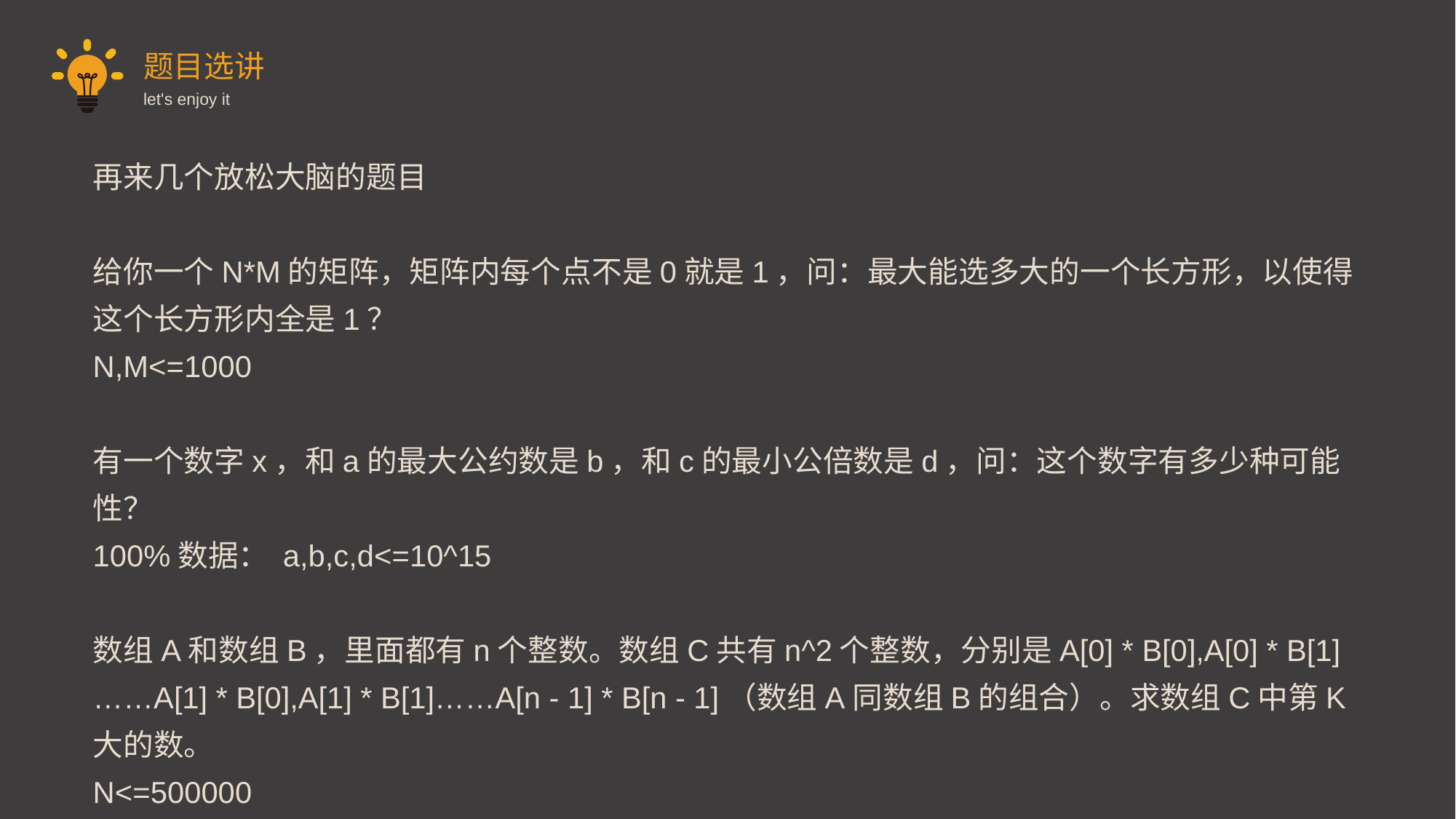

题目选讲
let's enjoy it
再来几个放松大脑的题目

给你一个N*M的矩阵，矩阵内每个点不是0就是1，问：最大能选多大的一个长方形，以使得这个长方形内全是1？
N,M<=1000

有一个数字x，和a的最大公约数是b，和c的最小公倍数是d，问：这个数字有多少种可能性？
100%数据： a,b,c,d<=10^15

数组A和数组B，里面都有n个整数。数组C共有n^2个整数，分别是A[0] * B[0],A[0] * B[1] ……A[1] * B[0],A[1] * B[1]……A[n - 1] * B[n - 1]（数组A同数组B的组合）。求数组C中第K大的数。
N<=500000